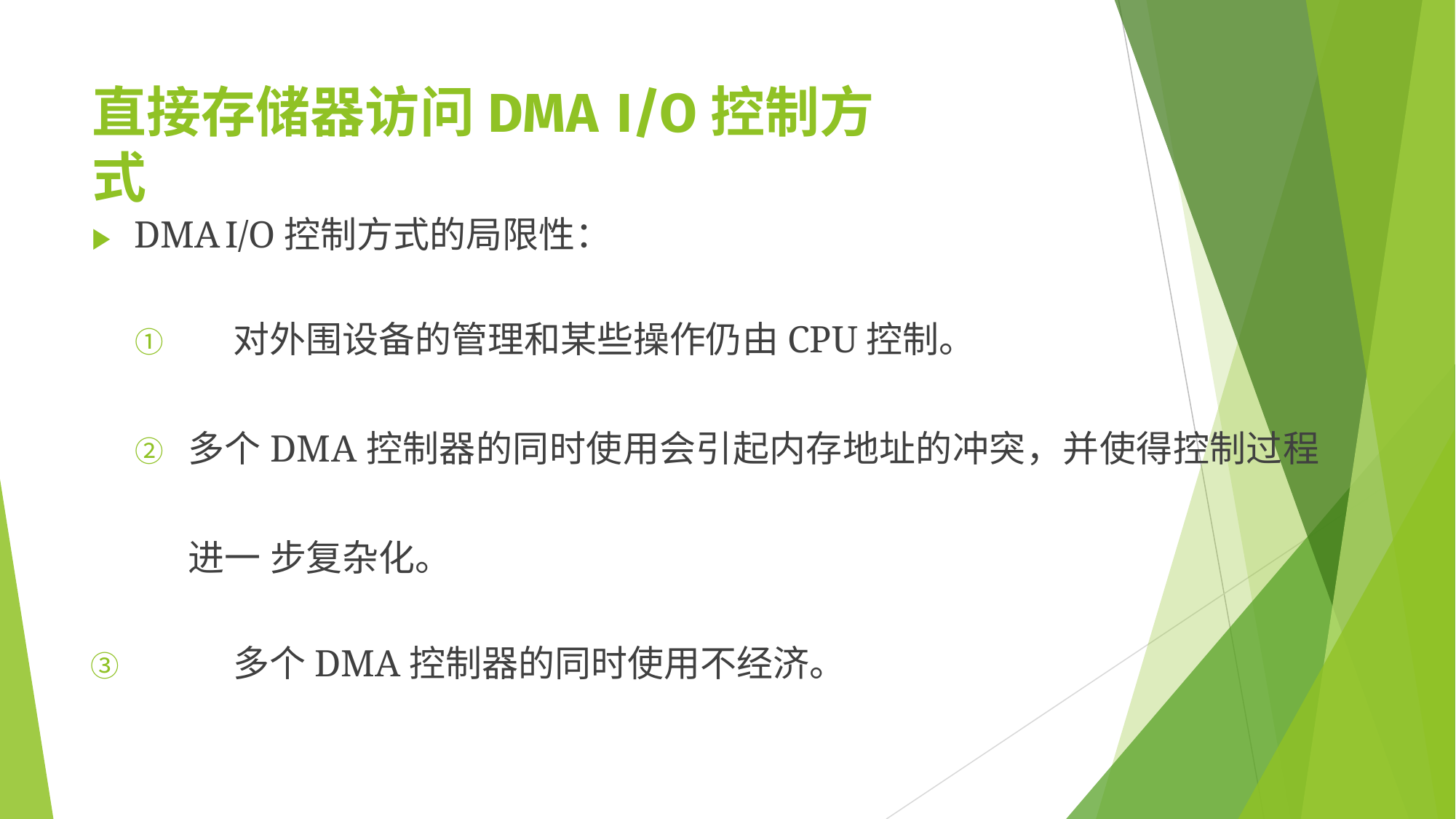

# 直接存储器访问DMA	I/O控制方式
▶	DMA	I/O控制方式的局限性：

①	对外围设备的管理和某些操作仍由CPU控制。
②	多个DMA控制器的同时使用会引起内存地址的冲突，并使得控制过程进一 步复杂化。

③	多个DMA控制器的同时使用不经济。